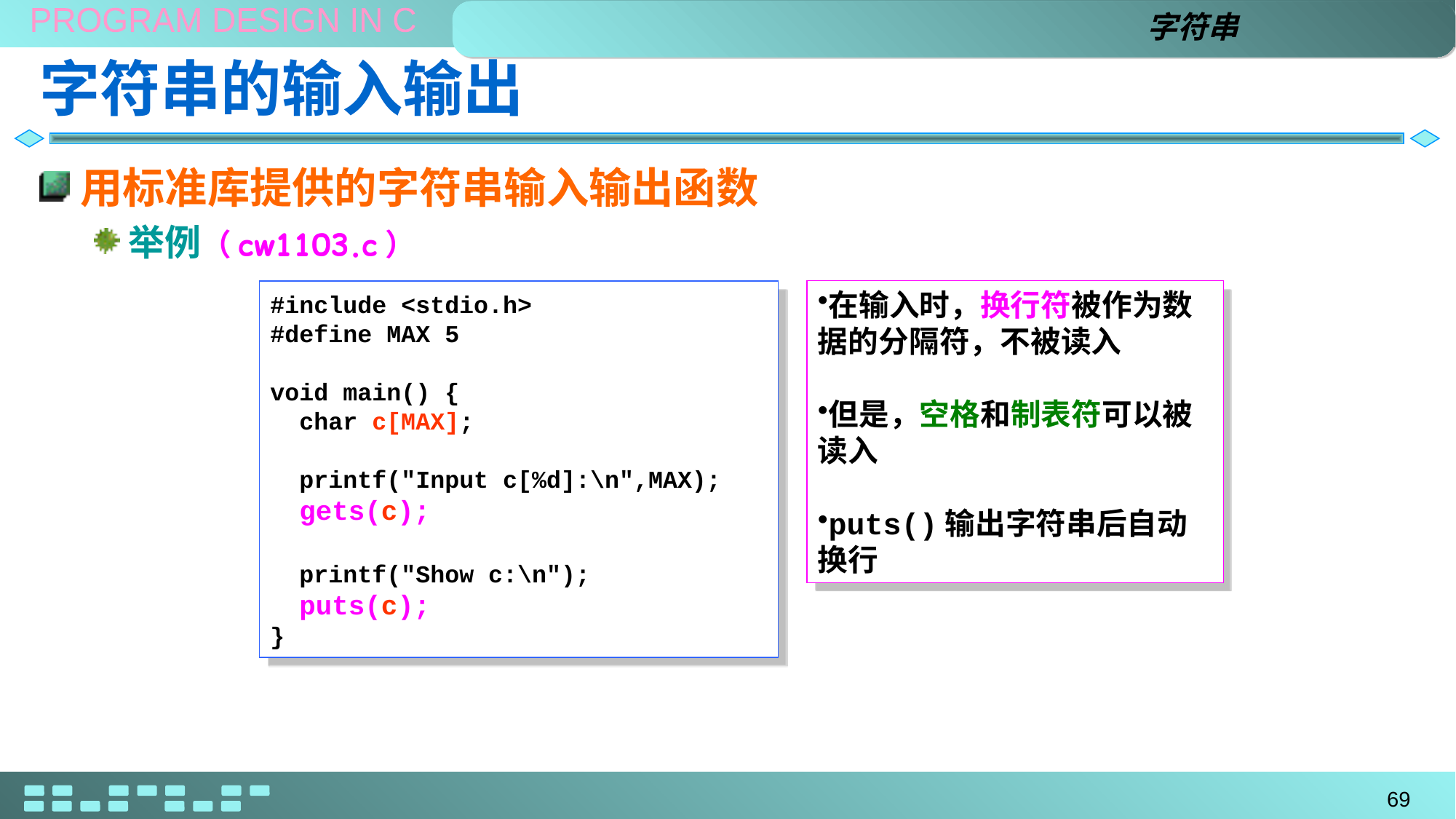

字符串
# 字符串的输入输出
用标准库提供的字符串输入输出函数
举例（cw1103.c）
在输入时，换行符被作为数据的分隔符，不被读入

但是，空格和制表符可以被读入

puts()输出字符串后自动换行
#include <stdio.h>
#define MAX 5

void main() {
  char c[MAX];

  printf("Input c[%d]:\n",MAX);
  gets(c);

  printf("Show c:\n");
  puts(c);
}
69